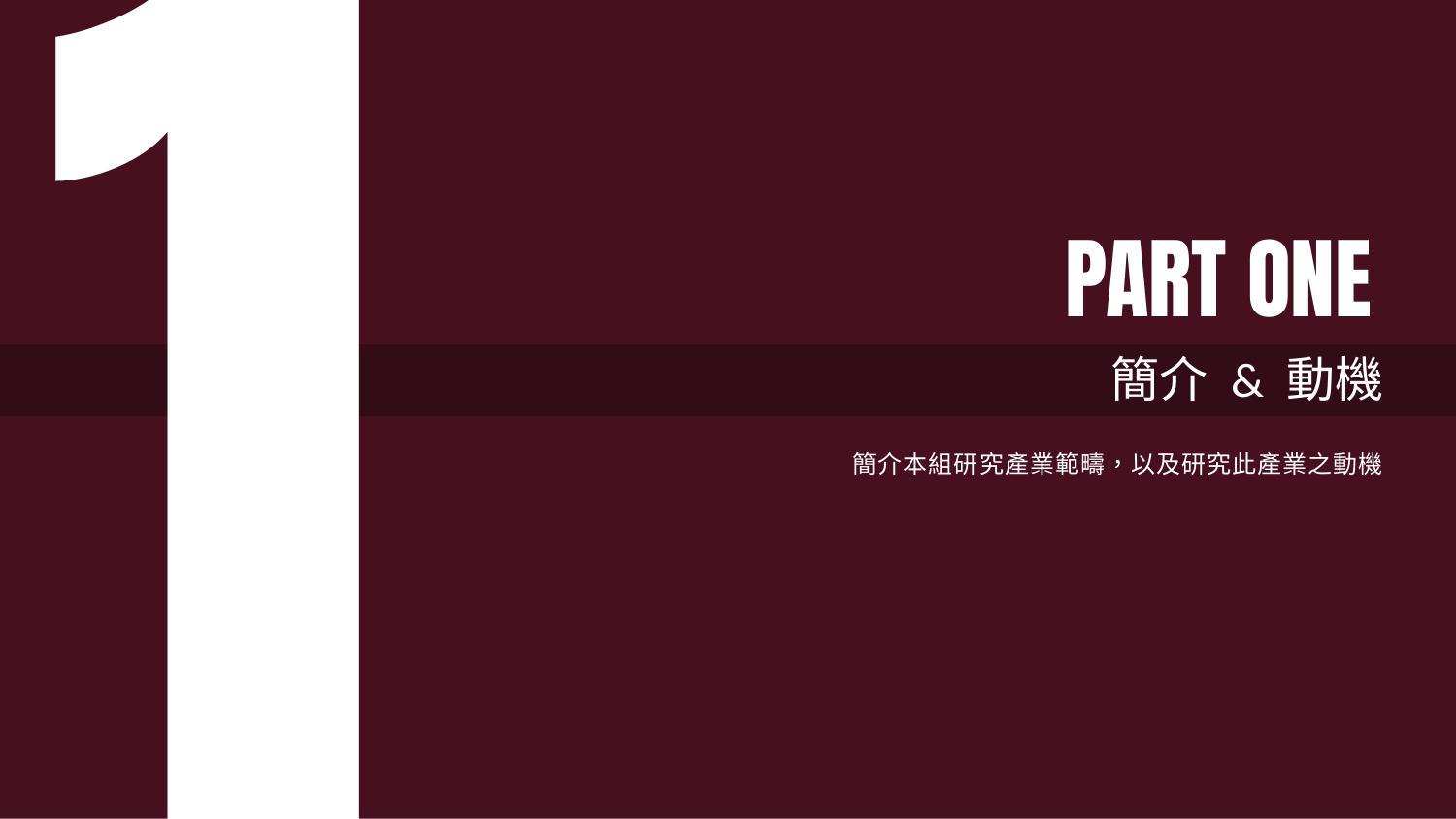

1
PART ONE
簡介 & 動機

簡介本組研究產業範疇，以及研究此產業之動機